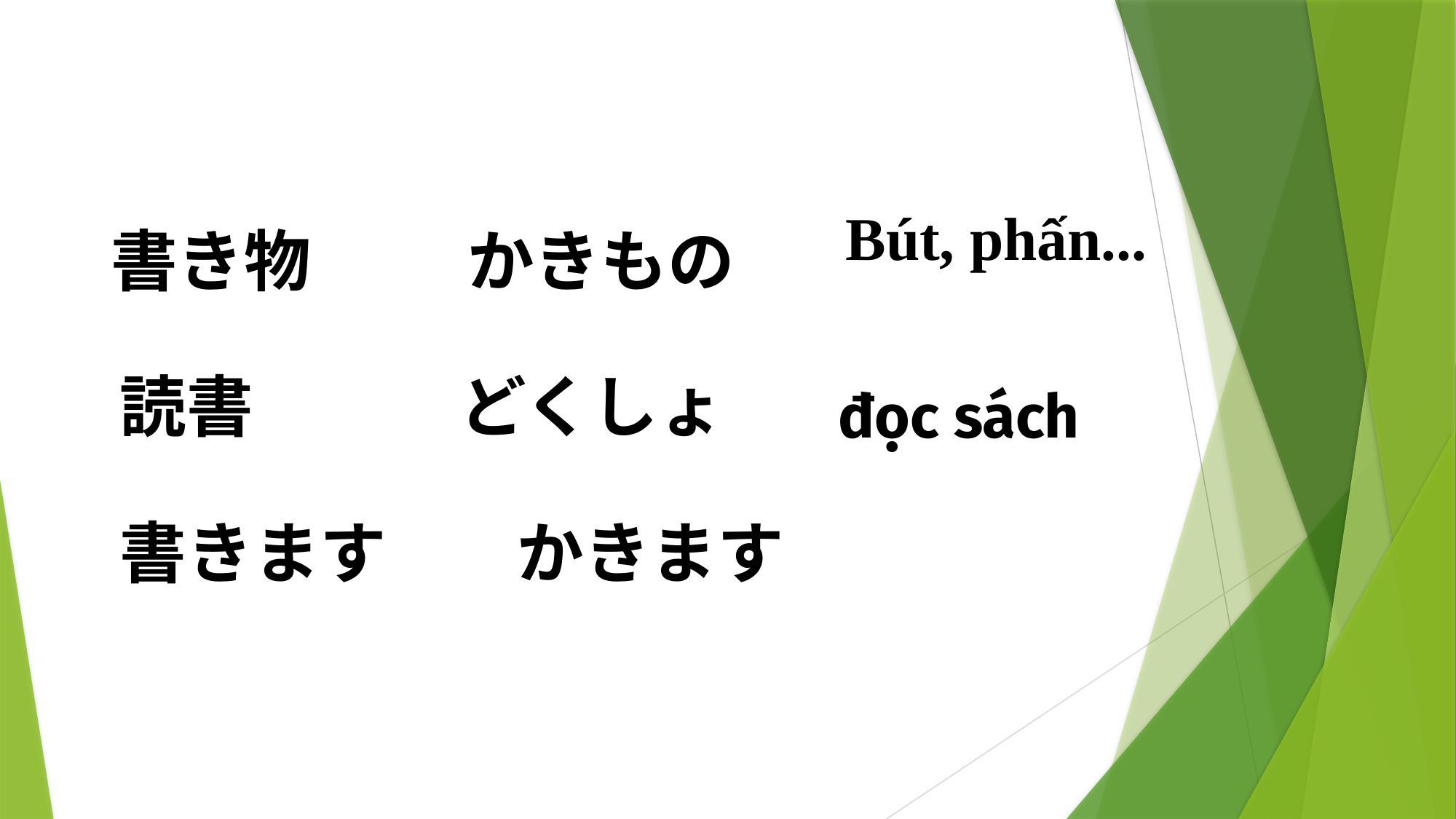

Bút, phấn...
書き物
かきもの
đọc sách
読書
どくしょ
かきます
書きます